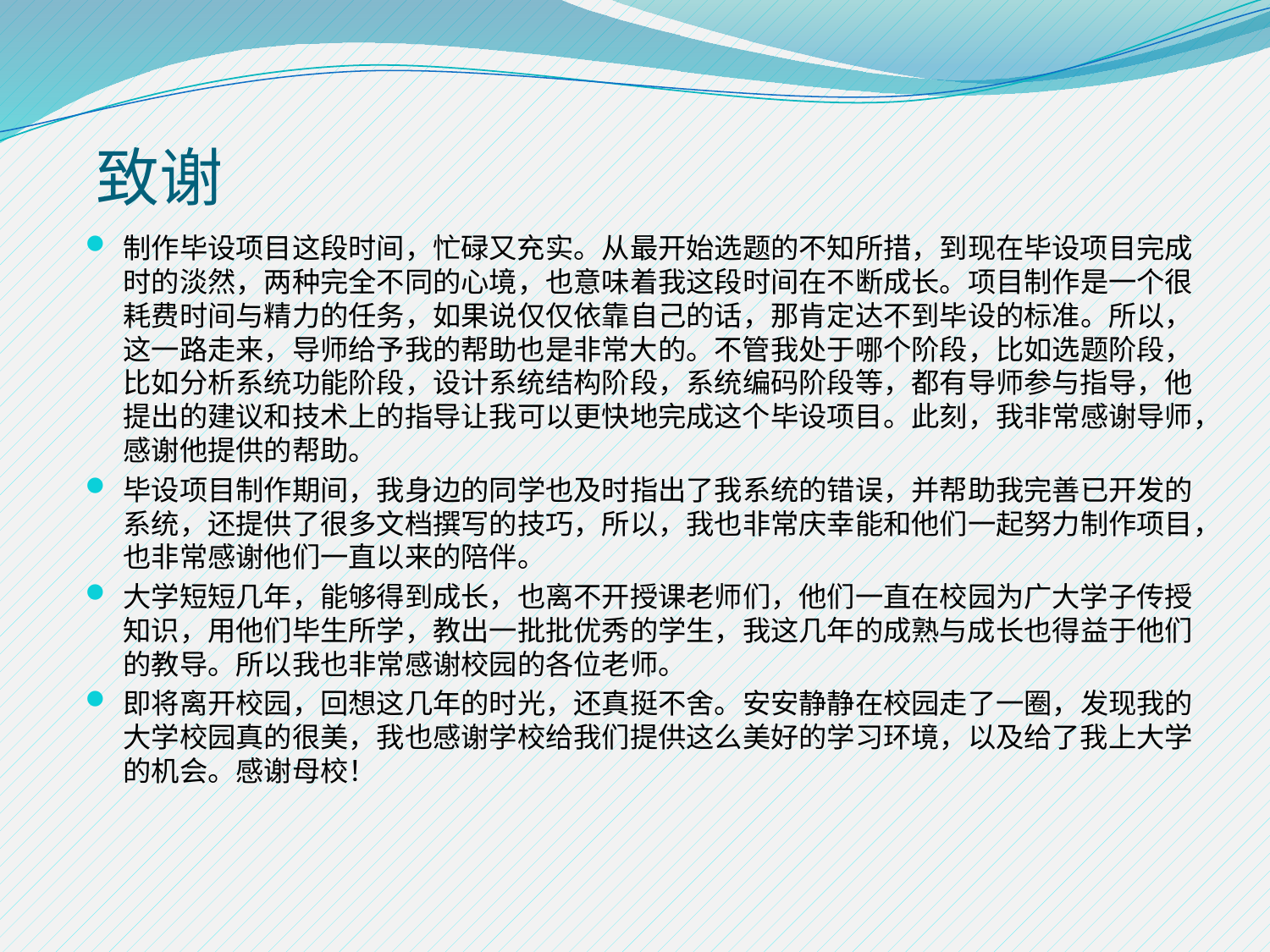

# 致谢
制作毕设项目这段时间，忙碌又充实。从最开始选题的不知所措，到现在毕设项目完成时的淡然，两种完全不同的心境，也意味着我这段时间在不断成长。项目制作是一个很耗费时间与精力的任务，如果说仅仅依靠自己的话，那肯定达不到毕设的标准。所以，这一路走来，导师给予我的帮助也是非常大的。不管我处于哪个阶段，比如选题阶段，比如分析系统功能阶段，设计系统结构阶段，系统编码阶段等，都有导师参与指导，他提出的建议和技术上的指导让我可以更快地完成这个毕设项目。此刻，我非常感谢导师，感谢他提供的帮助。
毕设项目制作期间，我身边的同学也及时指出了我系统的错误，并帮助我完善已开发的系统，还提供了很多文档撰写的技巧，所以，我也非常庆幸能和他们一起努力制作项目，也非常感谢他们一直以来的陪伴。
大学短短几年，能够得到成长，也离不开授课老师们，他们一直在校园为广大学子传授知识，用他们毕生所学，教出一批批优秀的学生，我这几年的成熟与成长也得益于他们的教导。所以我也非常感谢校园的各位老师。
即将离开校园，回想这几年的时光，还真挺不舍。安安静静在校园走了一圈，发现我的大学校园真的很美，我也感谢学校给我们提供这么美好的学习环境，以及给了我上大学的机会。感谢母校！